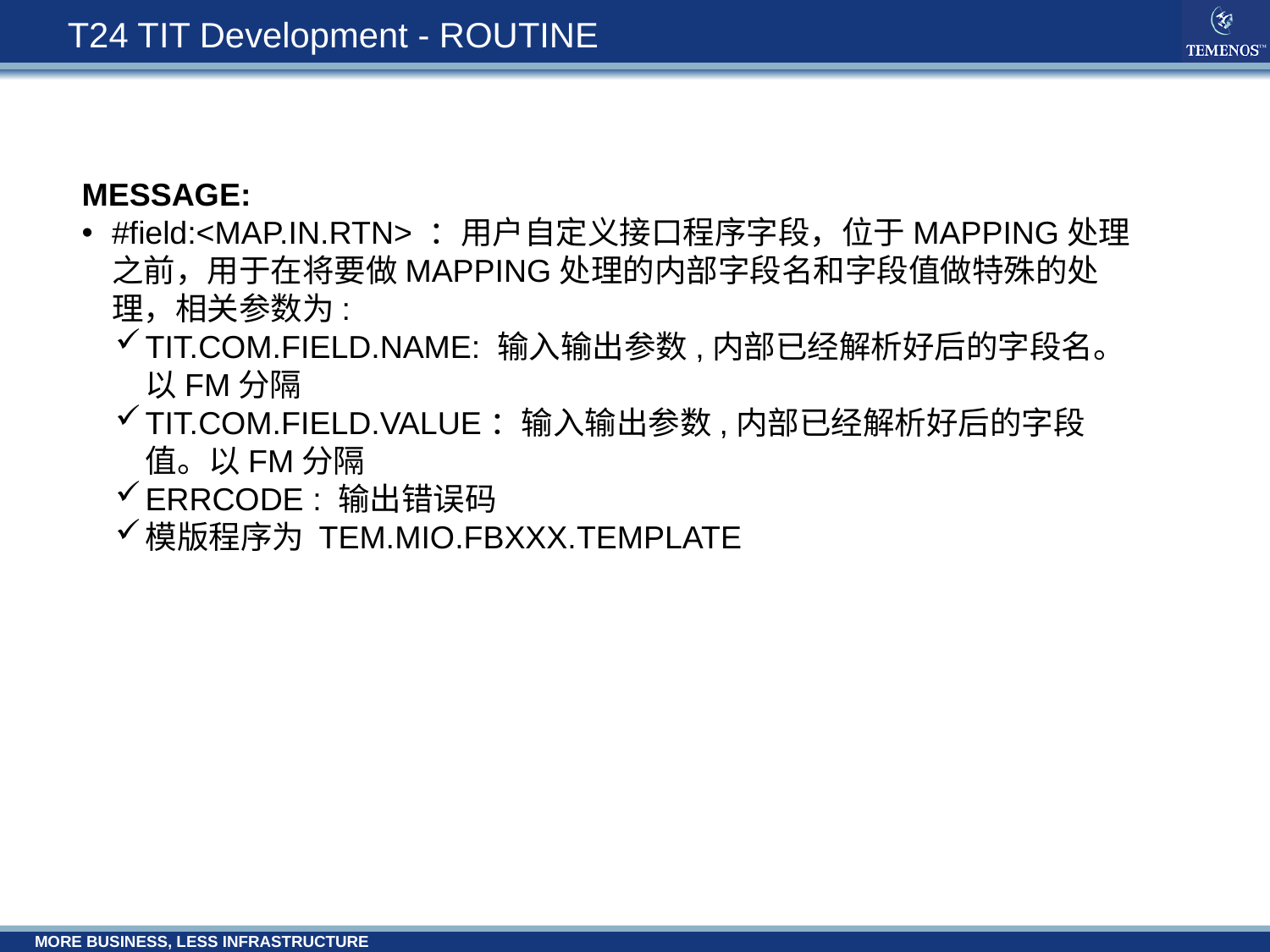

# T24 TIT Development - ROUTINE
MESSAGE:
#field:<MAP.IN.RTN> ：用户自定义接口程序字段，位于MAPPING处理之前，用于在将要做MAPPING处理的内部字段名和字段值做特殊的处理，相关参数为:
TIT.COM.FIELD.NAME: 输入输出参数,内部已经解析好后的字段名。以FM分隔
TIT.COM.FIELD.VALUE：输入输出参数,内部已经解析好后的字段值。以FM分隔
ERRCODE : 输出错误码
模版程序为 TEM.MIO.FBXXX.TEMPLATE